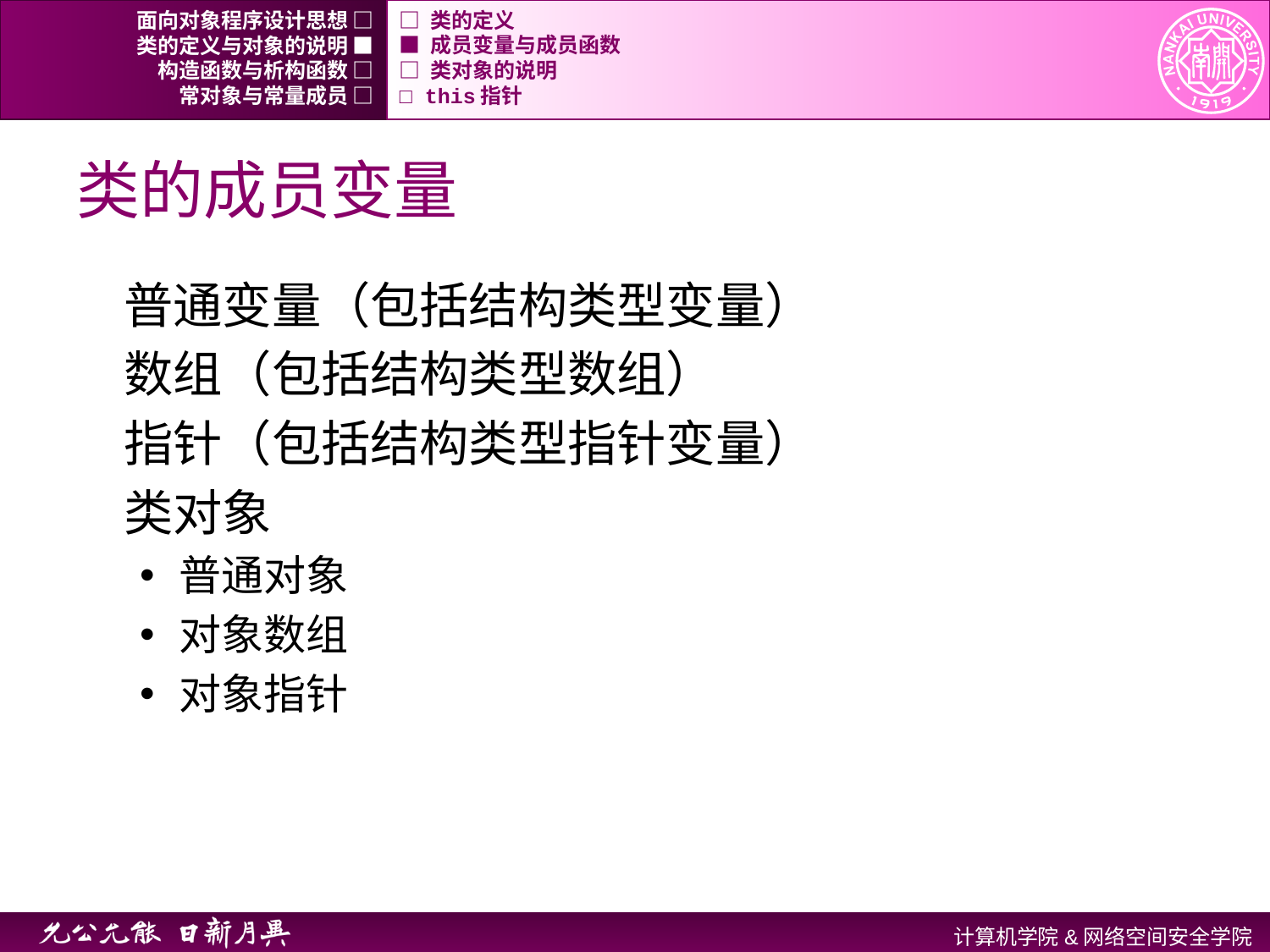

面向对象程序设计思想 □
□ 类的定义
类的定义与对象的说明 ■
■ 成员变量与成员函数
构造函数与析构函数 □
□ 类对象的说明
常对象与常量成员 □

□ this指针
# 类的成员变量
普通变量（包括结构类型变量）
数组（包括结构类型数组）
指针（包括结构类型指针变量）
类对象
普通对象
对象数组
对象指针
30